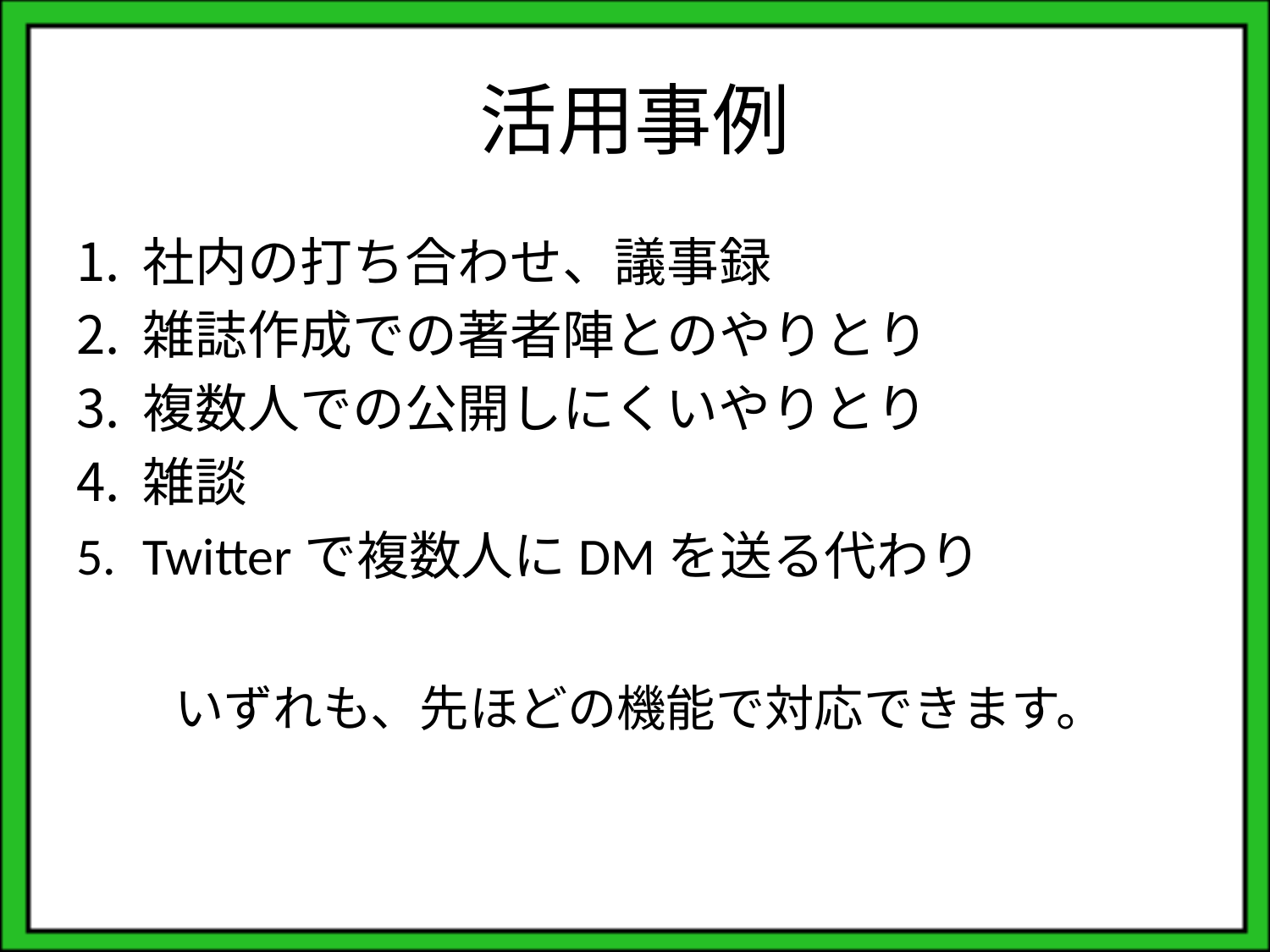

# 活用事例
社内の打ち合わせ、議事録
雑誌作成での著者陣とのやりとり
複数人での公開しにくいやりとり
雑談
Twitterで複数人にDMを送る代わり
いずれも、先ほどの機能で対応できます。